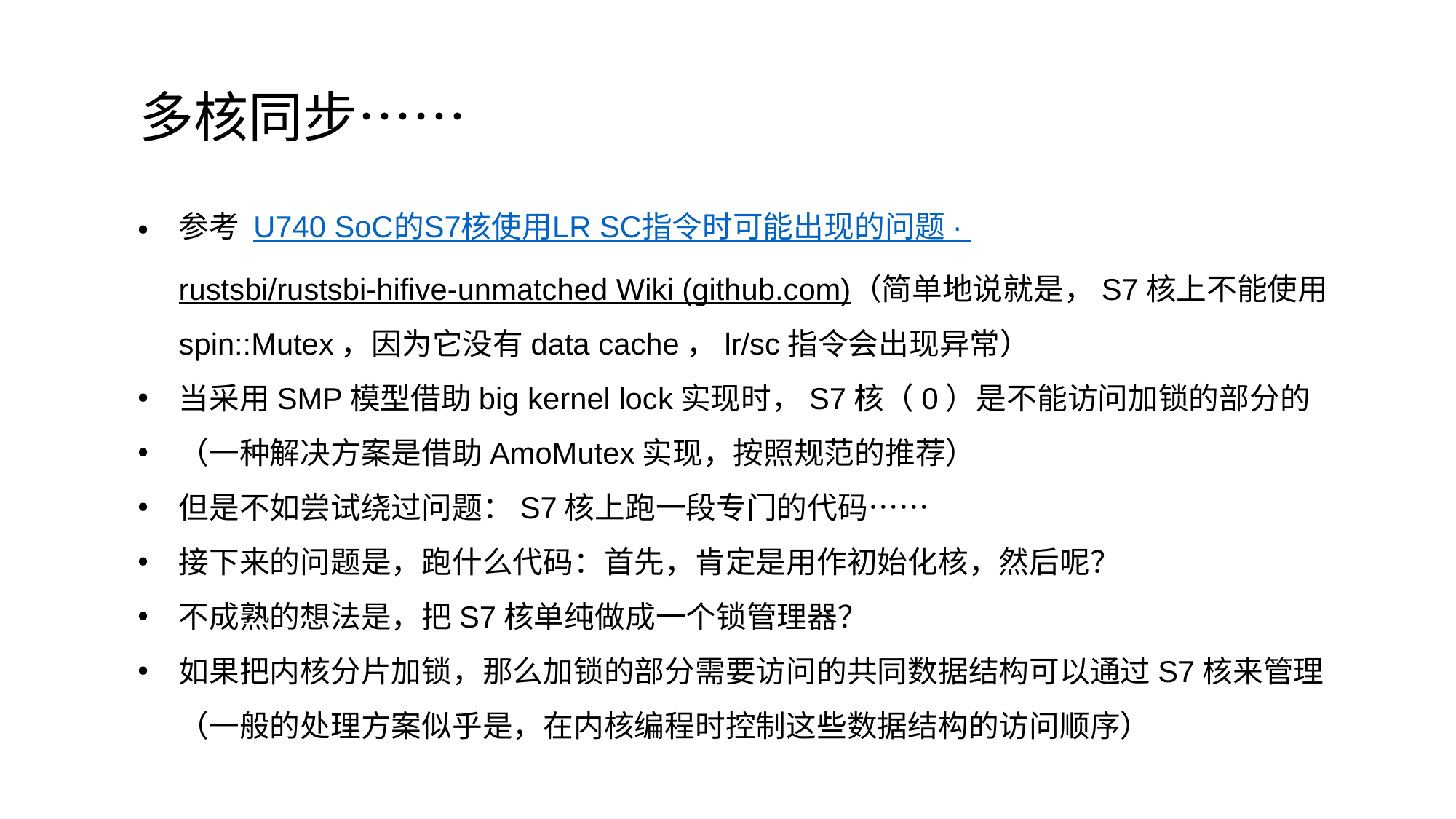

多核同步……
参考 U740 SoC的S7核使用LR SC指令时可能出现的问题 · rustsbi/rustsbi-hifive-unmatched Wiki (github.com)（简单地说就是，S7核上不能使用spin::Mutex，因为它没有data cache，lr/sc指令会出现异常）
当采用SMP模型借助big kernel lock实现时，S7核（0）是不能访问加锁的部分的
（一种解决方案是借助AmoMutex实现，按照规范的推荐）
但是不如尝试绕过问题：S7核上跑一段专门的代码……
接下来的问题是，跑什么代码：首先，肯定是用作初始化核，然后呢？
不成熟的想法是，把S7核单纯做成一个锁管理器？
如果把内核分片加锁，那么加锁的部分需要访问的共同数据结构可以通过S7核来管理（一般的处理方案似乎是，在内核编程时控制这些数据结构的访问顺序）